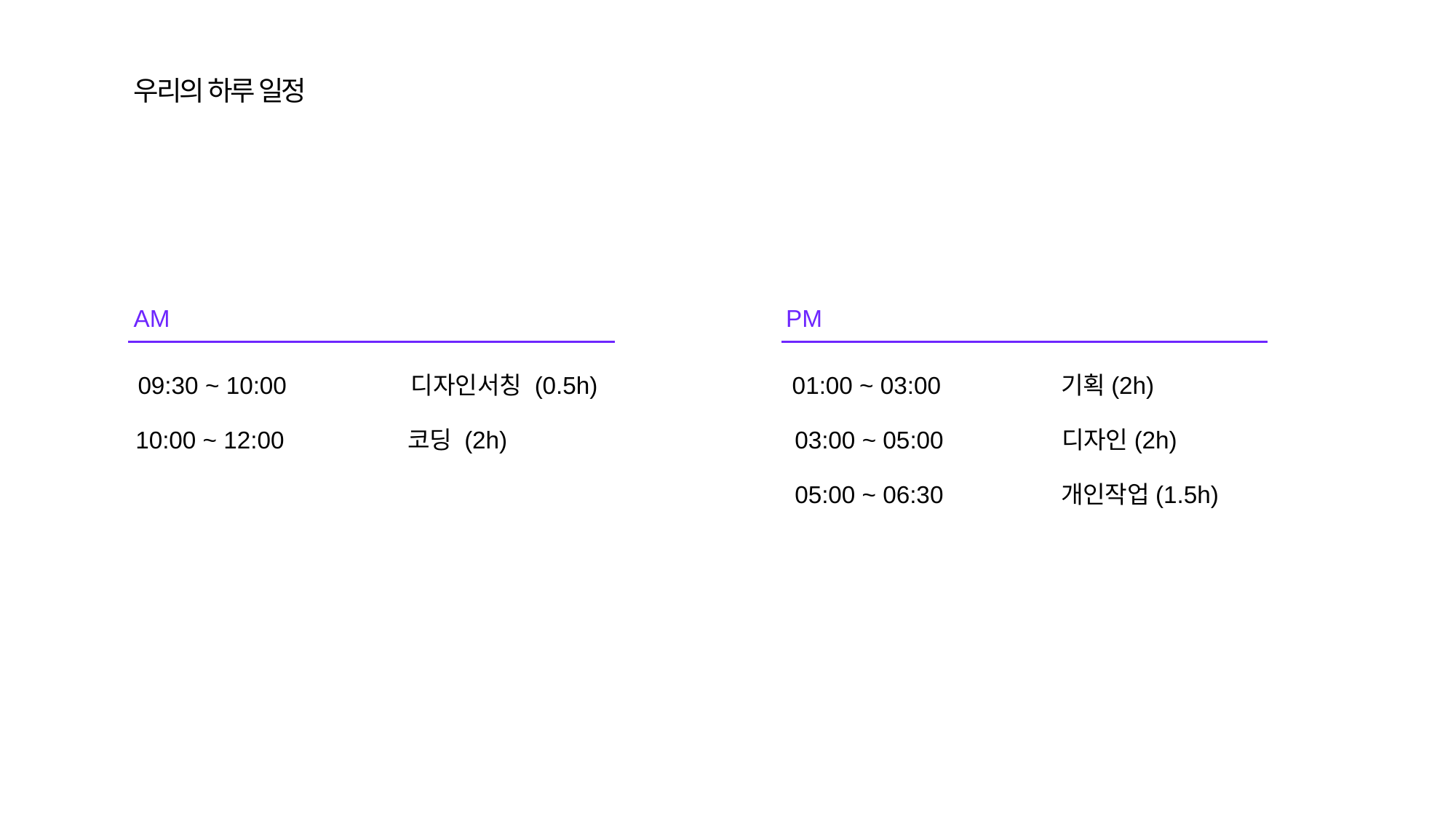

우리의 하루 일정
AM
PM
09:30 ~ 10:00
디자인서칭 (0.5h)
01:00 ~ 03:00
기획(2h)
10:00 ~ 12:00
코딩 (2h)
03:00 ~ 05:00
디자인(2h)
05:00 ~ 06:30
개인작업(1.5h)